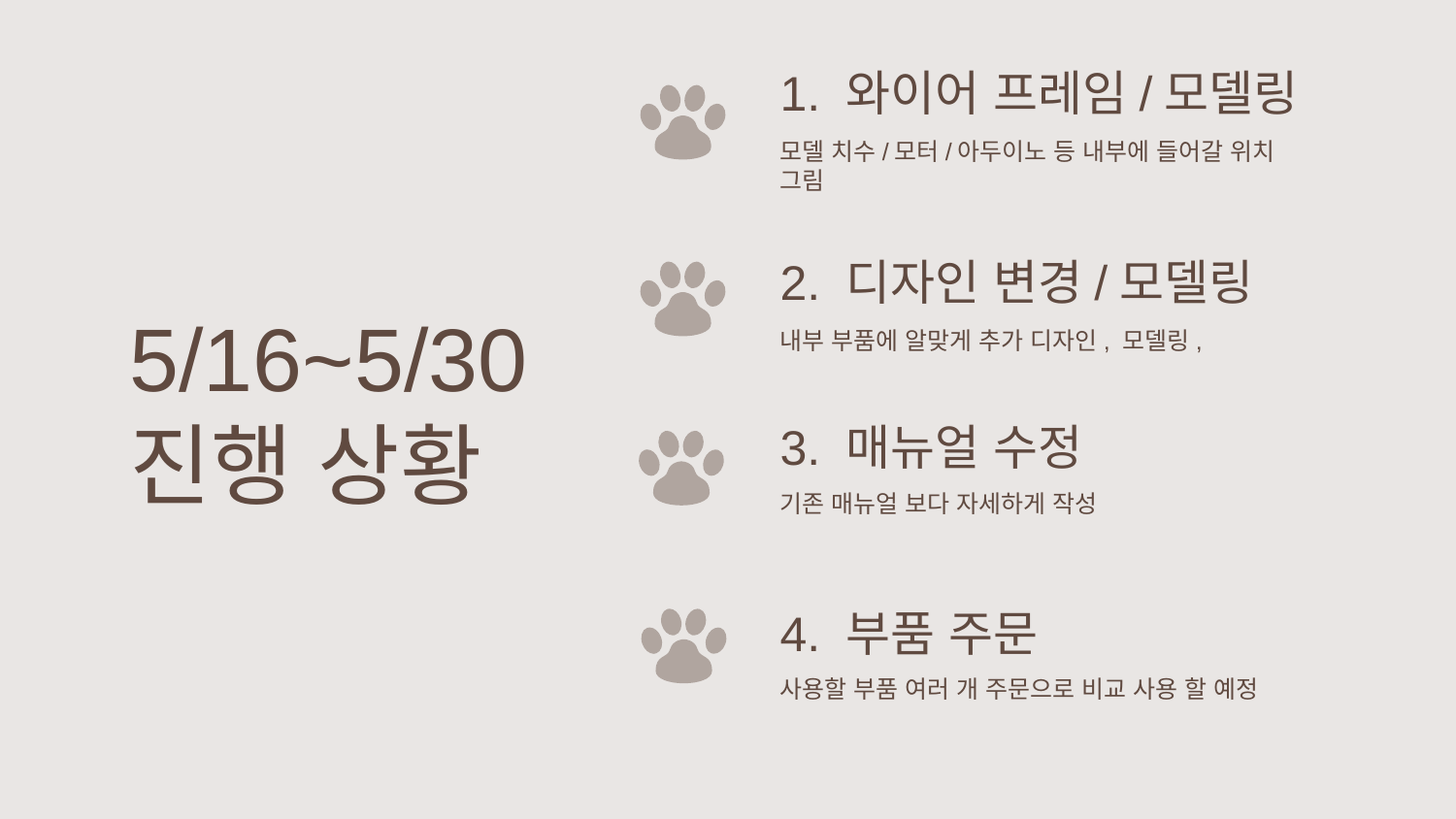

1. 와이어 프레임/모델링

모델 치수/모터/아두이노 등 내부에 들어갈 위치 그림
2. 디자인 변경/모델링

# 5/16~5/30 진행 상황
내부 부품에 알맞게 추가 디자인, 모델링,
3. 매뉴얼 수정

기존 매뉴얼 보다 자세하게 작성
4. 부품 주문

사용할 부품 여러 개 주문으로 비교 사용 할 예정